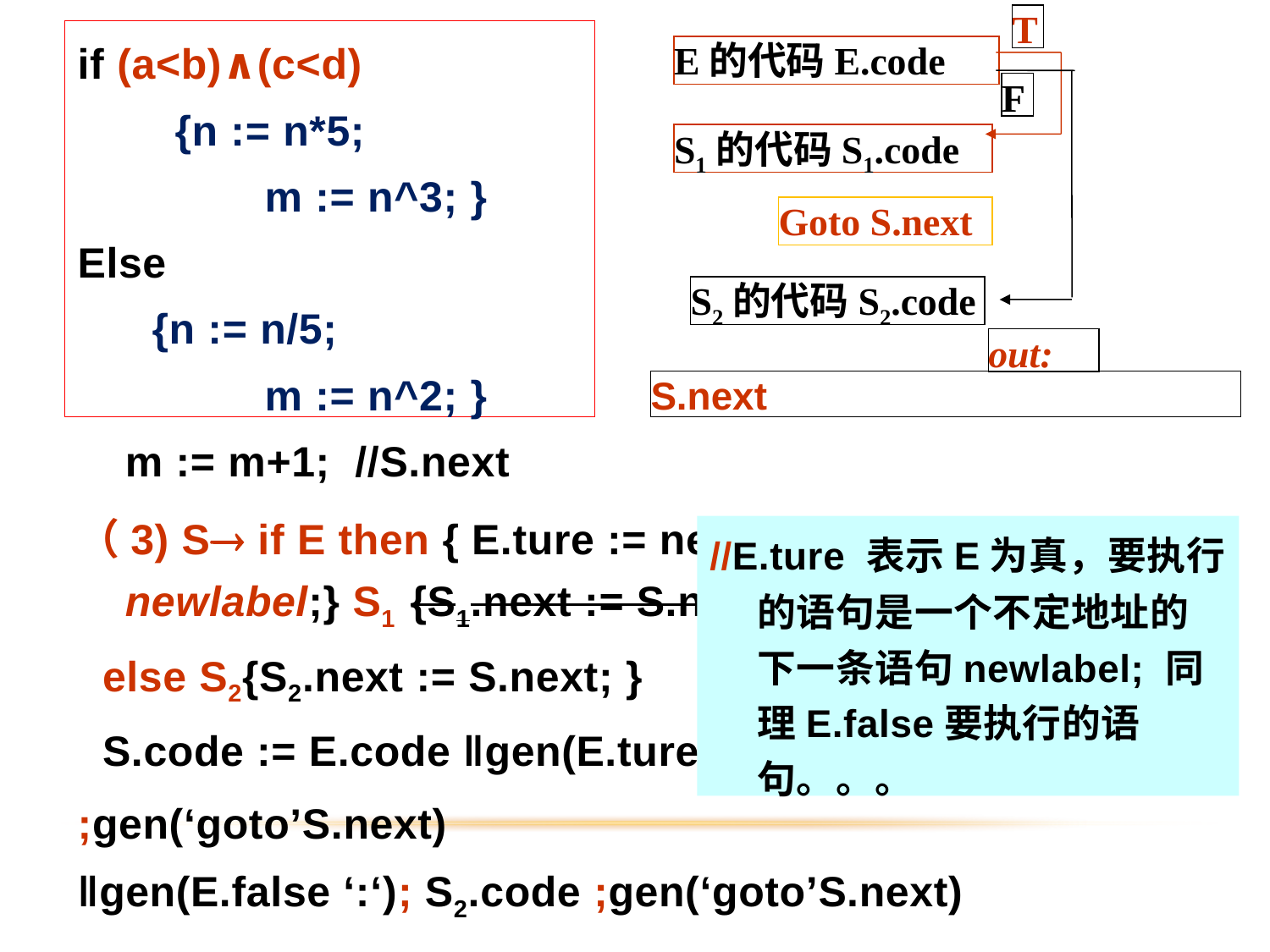

T
E的代码E.code

F
S1的代码S1.code

Goto S.next
S2的代码S2.code

out:
S.next
if (a<b)∧(c<d)
	    {n := n*5;
		 m := n^3; }
Else
      {n := n/5;
		 m := n^2; }
	m := m+1;  //S.next
（3) S→ if E then { E.ture := newlabel; E.false:= newlabel;} S1  {S1.next := S.next; }
  else S2{S2.next := S.next; }
  S.code := E.code ‖gen(E.ture ‘:‘);S1.code
;gen(‘goto’S.next)
‖gen(E.false ‘:‘); S2.code ;gen(‘goto’S.next)

//E.ture 表示E为真，要执行的语句是一个不定地址的下一条语句newlabel; 同理E.false要执行的语句。。。